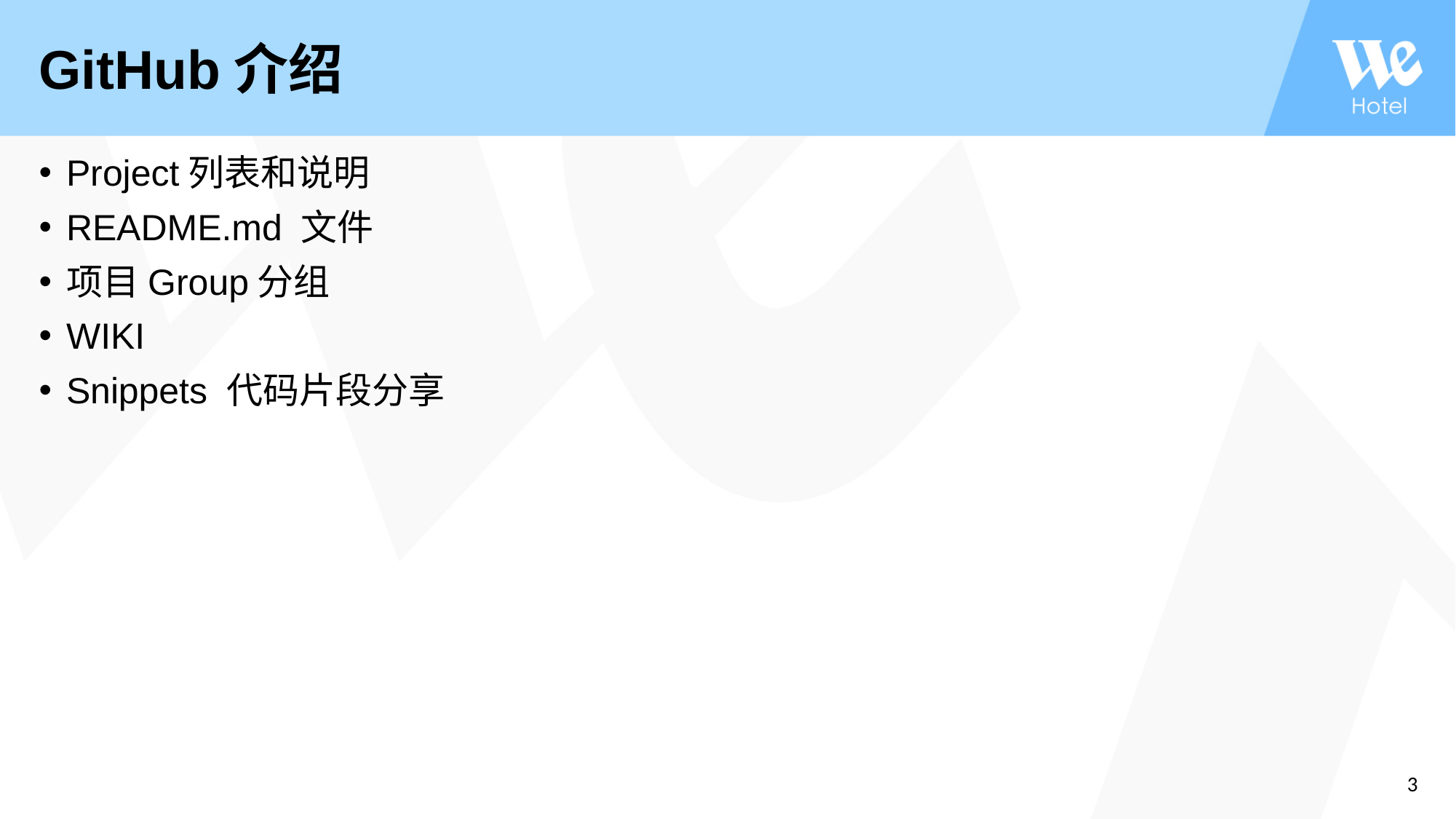

# GitHub介绍
Project列表和说明
README.md 文件
项目Group分组
WIKI
Snippets 代码片段分享
3